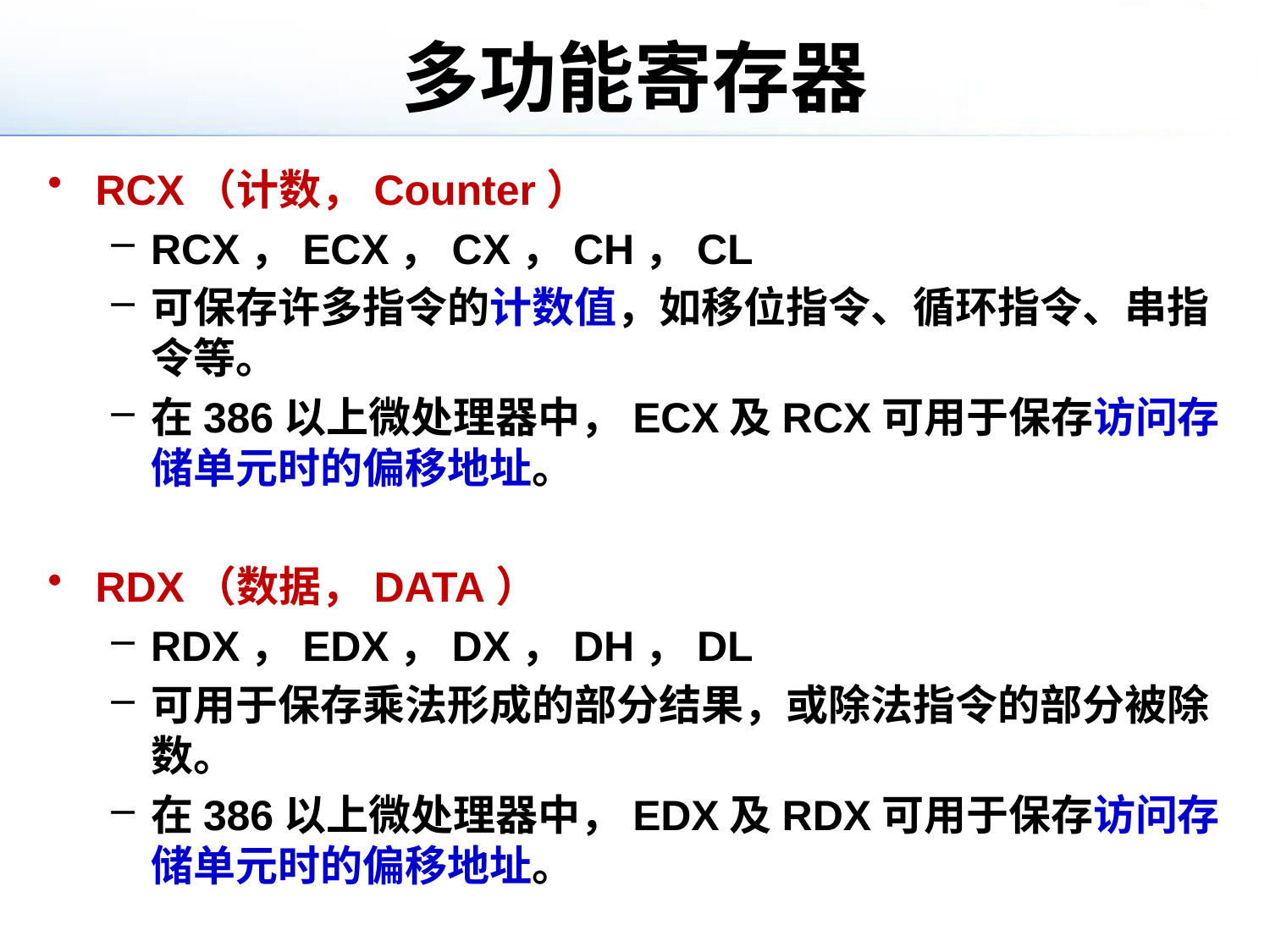

# 多功能寄存器
RCX（计数，Counter）
RCX，ECX，CX，CH，CL
可保存许多指令的计数值，如移位指令、循环指令、串指令等。
在386以上微处理器中，ECX及RCX可用于保存访问存储单元时的偏移地址。

RDX（数据，DATA）
RDX，EDX，DX，DH，DL
可用于保存乘法形成的部分结果，或除法指令的部分被除数。
在386以上微处理器中，EDX及RDX可用于保存访问存储单元时的偏移地址。